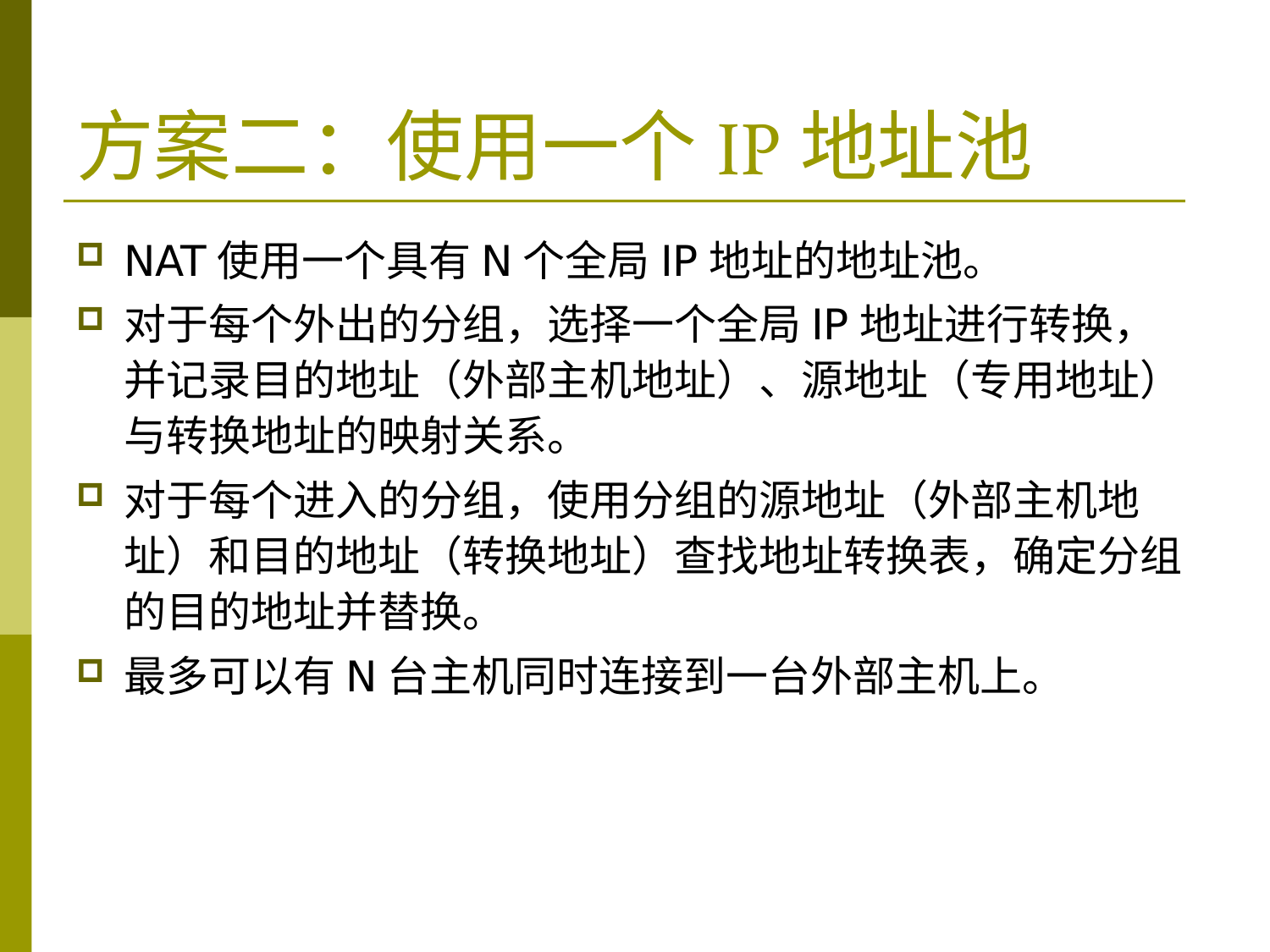

# 方案二：使用一个IP地址池
NAT使用一个具有N个全局IP地址的地址池。
对于每个外出的分组，选择一个全局IP地址进行转换，并记录目的地址（外部主机地址）、源地址（专用地址）与转换地址的映射关系。
对于每个进入的分组，使用分组的源地址（外部主机地址）和目的地址（转换地址）查找地址转换表，确定分组的目的地址并替换。
最多可以有N台主机同时连接到一台外部主机上。